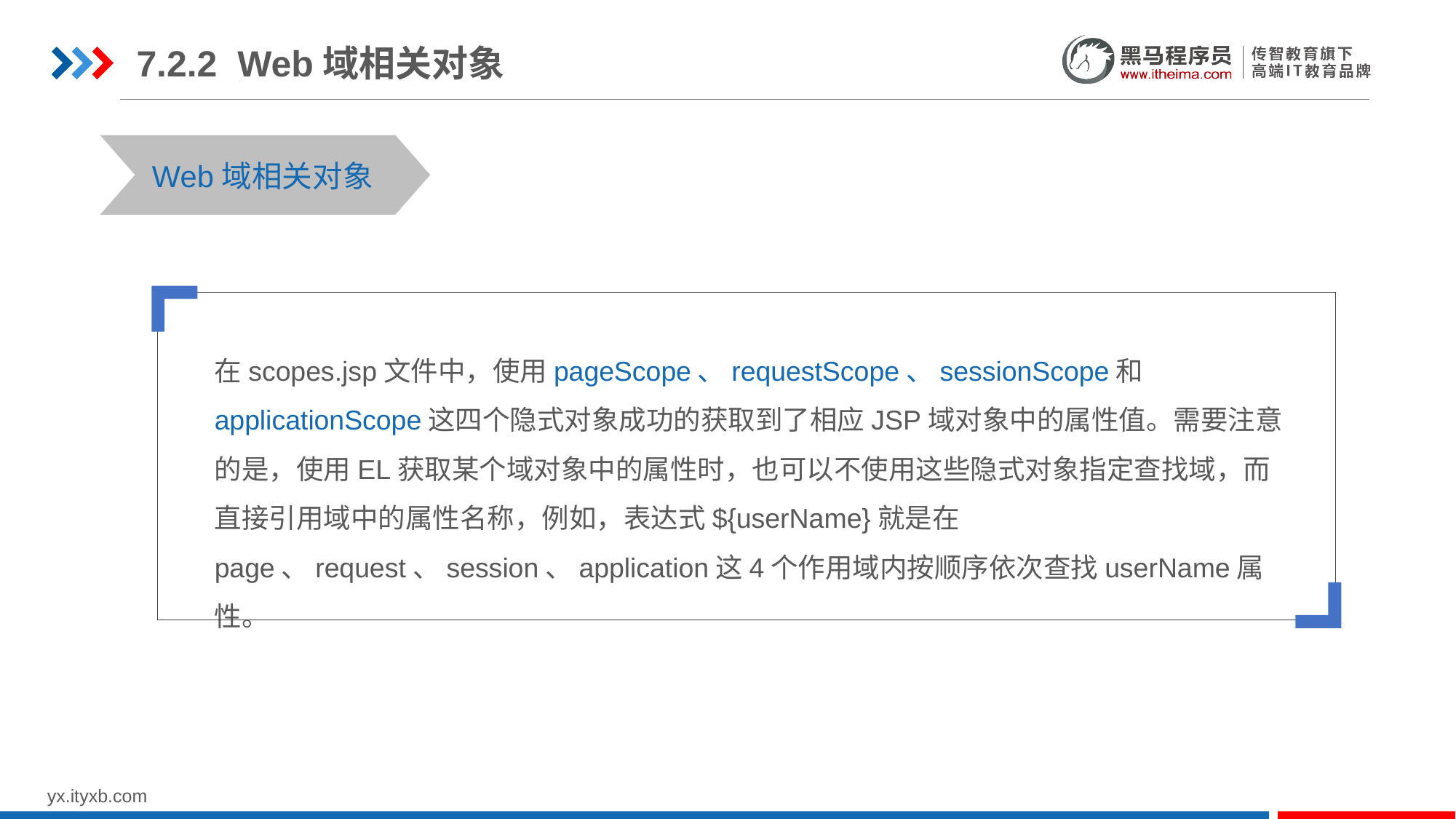

7.2.2  Web域相关对象

Web域相关对象

在scopes.jsp文件中，使用pageScope、requestScope、sessionScope和applicationScope这四个隐式对象成功的获取到了相应JSP域对象中的属性值。需要注意的是，使用EL获取某个域对象中的属性时，也可以不使用这些隐式对象指定查找域，而直接引用域中的属性名称，例如，表达式${userName}就是在page、request、session、application这4个作用域内按顺序依次查找userName属性。